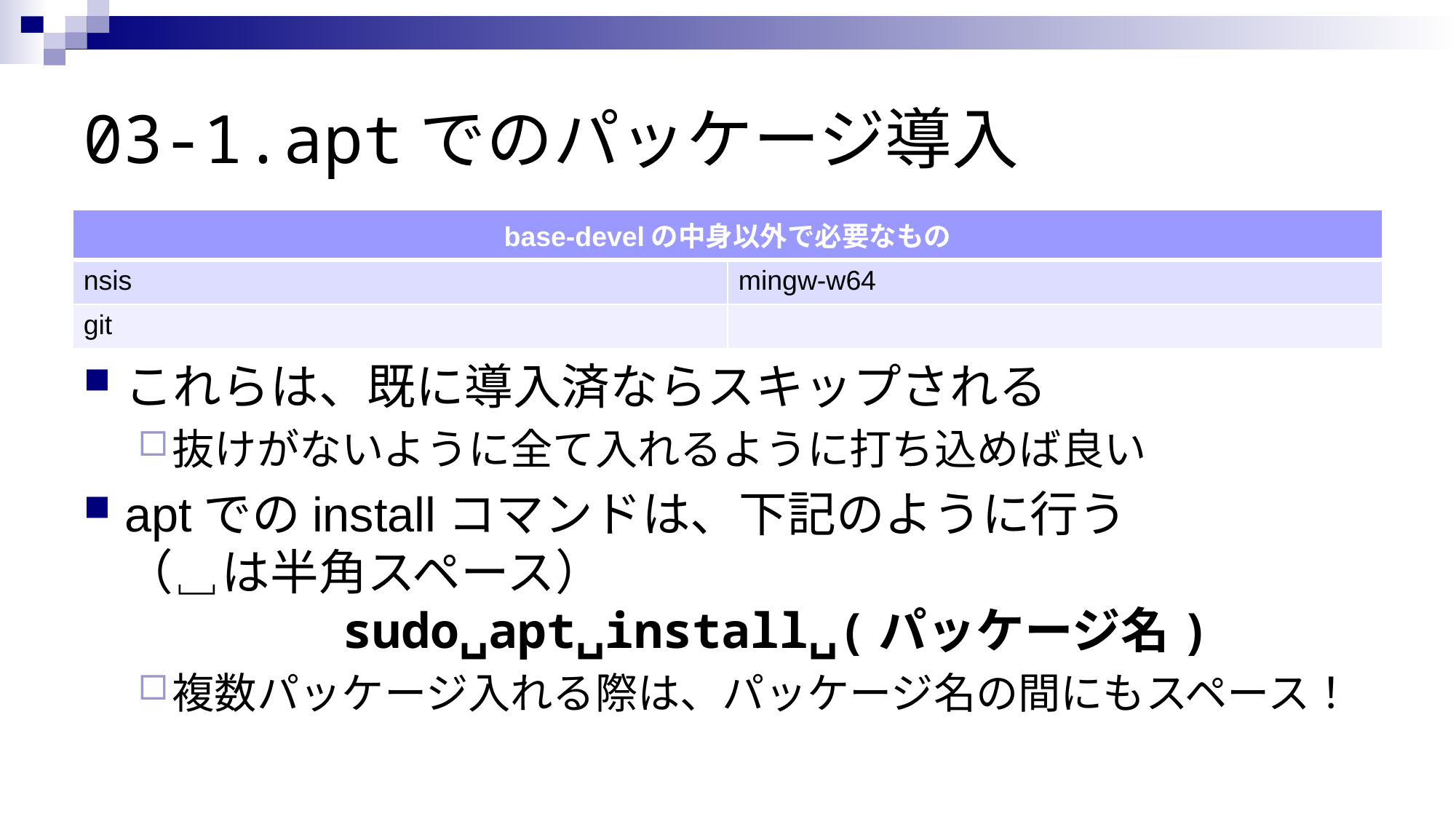

# 03-1.aptでのパッケージ導入
| base-develの中身以外で必要なもの |  |
| --- | --- |
| nsis | mingw-w64 |
| git |  |
これらは、既に導入済ならスキップされる
抜けがないように全て入れるように打ち込めば良い
aptでのinstallコマンドは、下記のように行う
（␣は半角スペース）
		sudo␣apt␣install␣(パッケージ名)
複数パッケージ入れる際は、パッケージ名の間にもスペース！